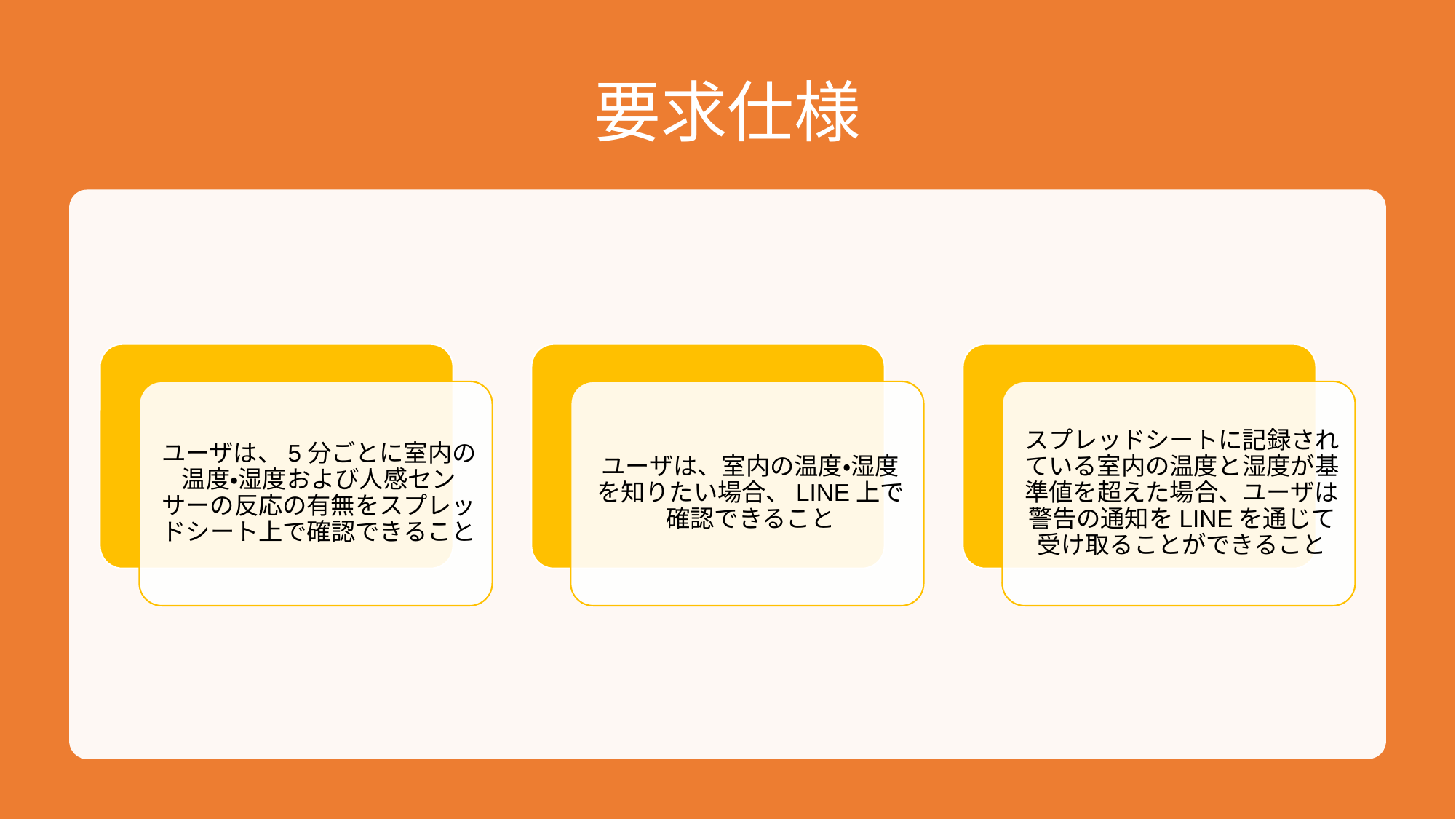

# 要求仕様

ユーザは、5分ごとに室内の温度・湿度および人感センサーの反応の有無をスプレッドシート上で確認できること
ユーザは、室内の温度・湿度を知りたい場合、LINE上で確認できること
スプレッドシートに記録されている室内の温度と湿度が基準値を超えた場合、ユーザは警告の通知をLINEを通じて受け取ることができること